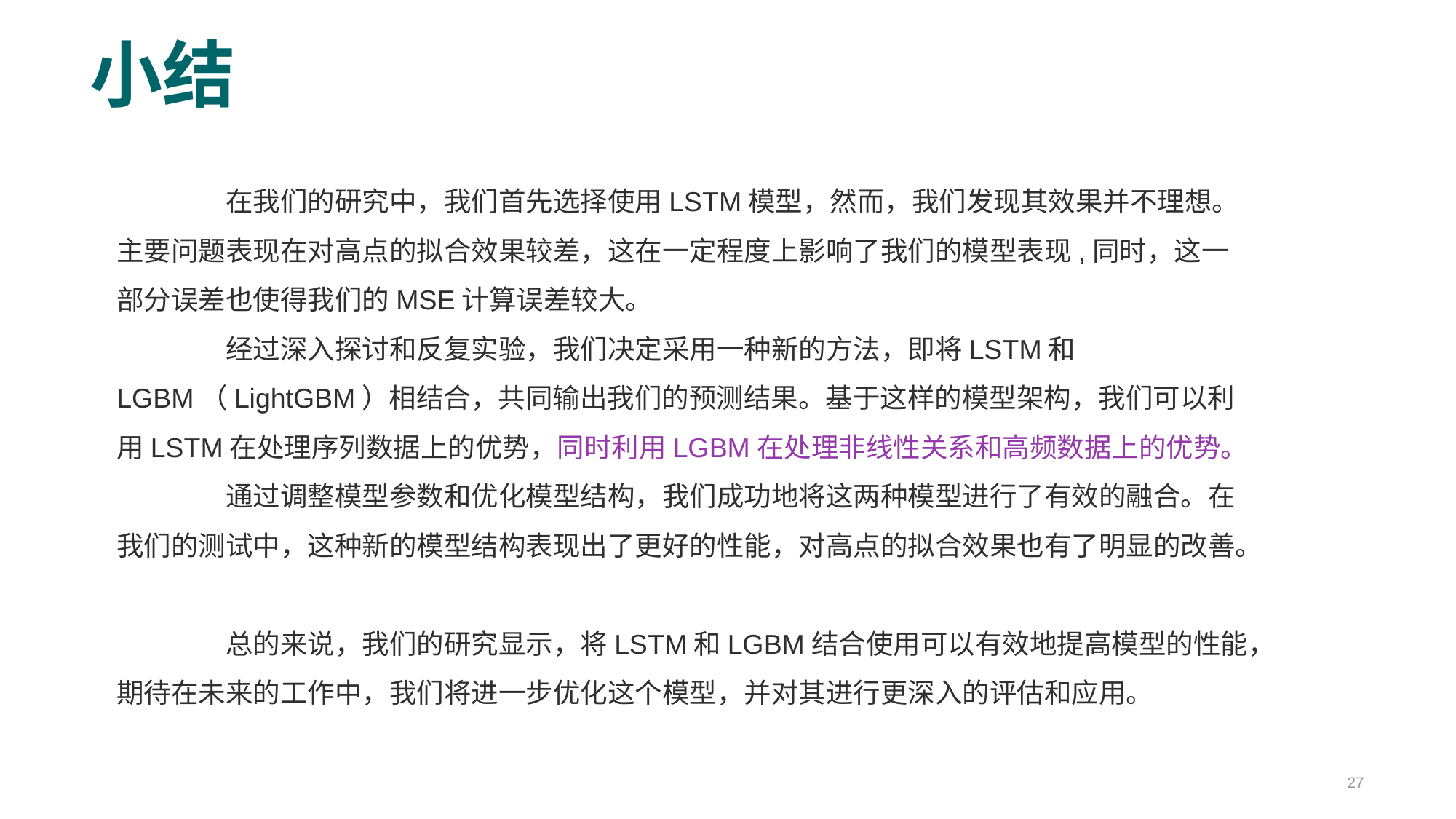

# 小结
	在我们的研究中，我们首先选择使用LSTM模型，然而，我们发现其效果并不理想。主要问题表现在对高点的拟合效果较差，这在一定程度上影响了我们的模型表现,同时，这一部分误差也使得我们的MSE计算误差较大。
	经过深入探讨和反复实验，我们决定采用一种新的方法，即将LSTM和LGBM（LightGBM）相结合，共同输出我们的预测结果。基于这样的模型架构，我们可以利用LSTM在处理序列数据上的优势，同时利用LGBM在处理非线性关系和高频数据上的优势。
	通过调整模型参数和优化模型结构，我们成功地将这两种模型进行了有效的融合。在我们的测试中，这种新的模型结构表现出了更好的性能，对高点的拟合效果也有了明显的改善。
	总的来说，我们的研究显示，将LSTM和LGBM结合使用可以有效地提高模型的性能，期待在未来的工作中，我们将进一步优化这个模型，并对其进行更深入的评估和应用。
27